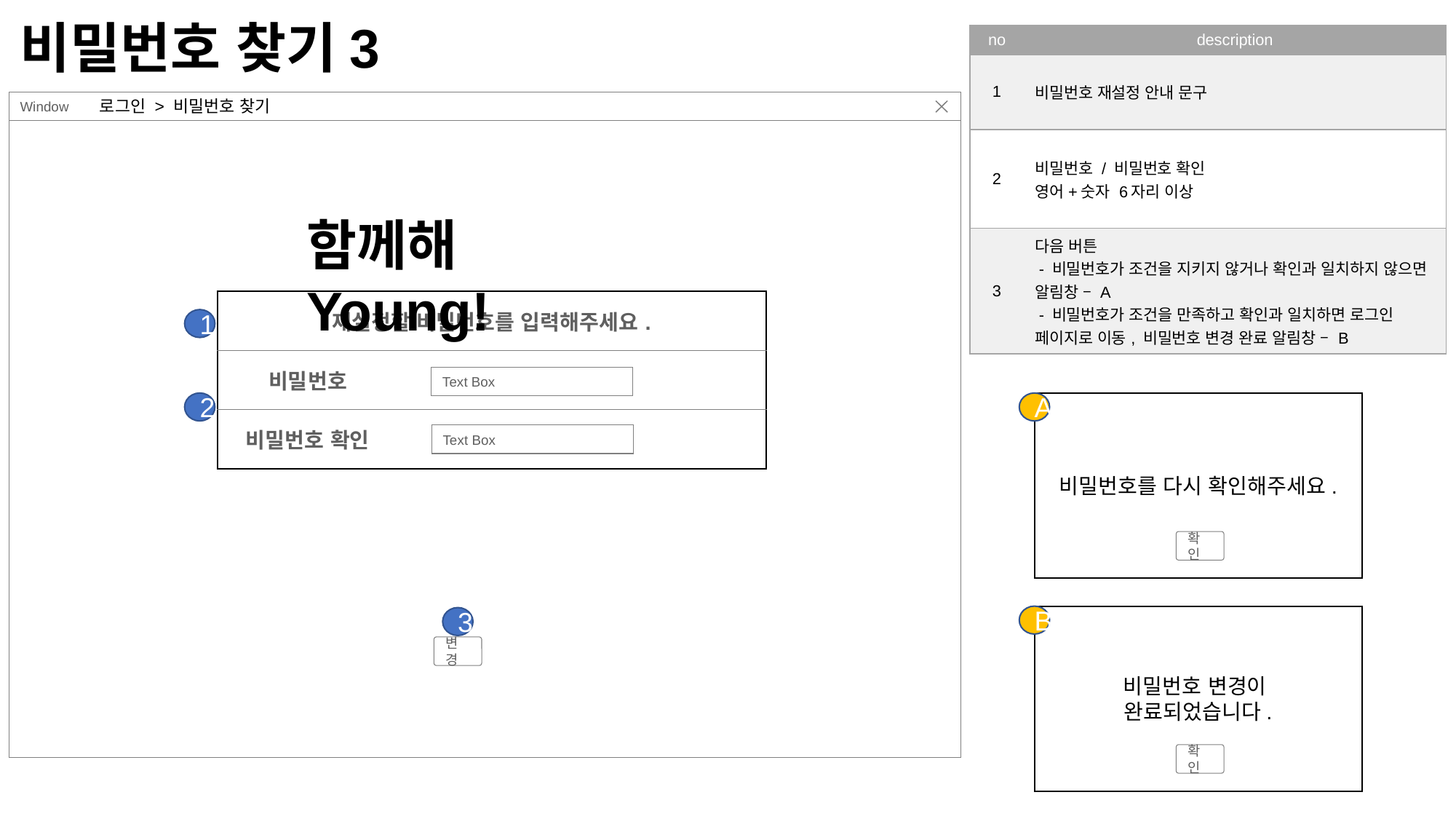

# 비밀번호 찾기3
| no | description |
| --- | --- |
| 1 | 비밀번호 재설정 안내 문구 |
| 2 | 비밀번호 / 비밀번호 확인 영어+숫자 6자리 이상 |
| 3 | 다음 버튼 - 비밀번호가 조건을 지키지 않거나 확인과 일치하지 않으면 알림창 – A - 비밀번호가 조건을 만족하고 확인과 일치하면 로그인 페이지로 이동, 비밀번호 변경 완료 알림창 – B |
로그인 > 비밀번호 찾기
Window

함께해Young!
| 재설정할 비밀번호를 입력해주세요. |  |
| --- | --- |
| 비밀번호 |  |
| 비밀번호 확인 |  |
1
Text Box
2
A
비밀번호를 다시 확인해주세요.
Text Box
확인
B
비밀번호 변경이
완료되었습니다.
3
변경
확인